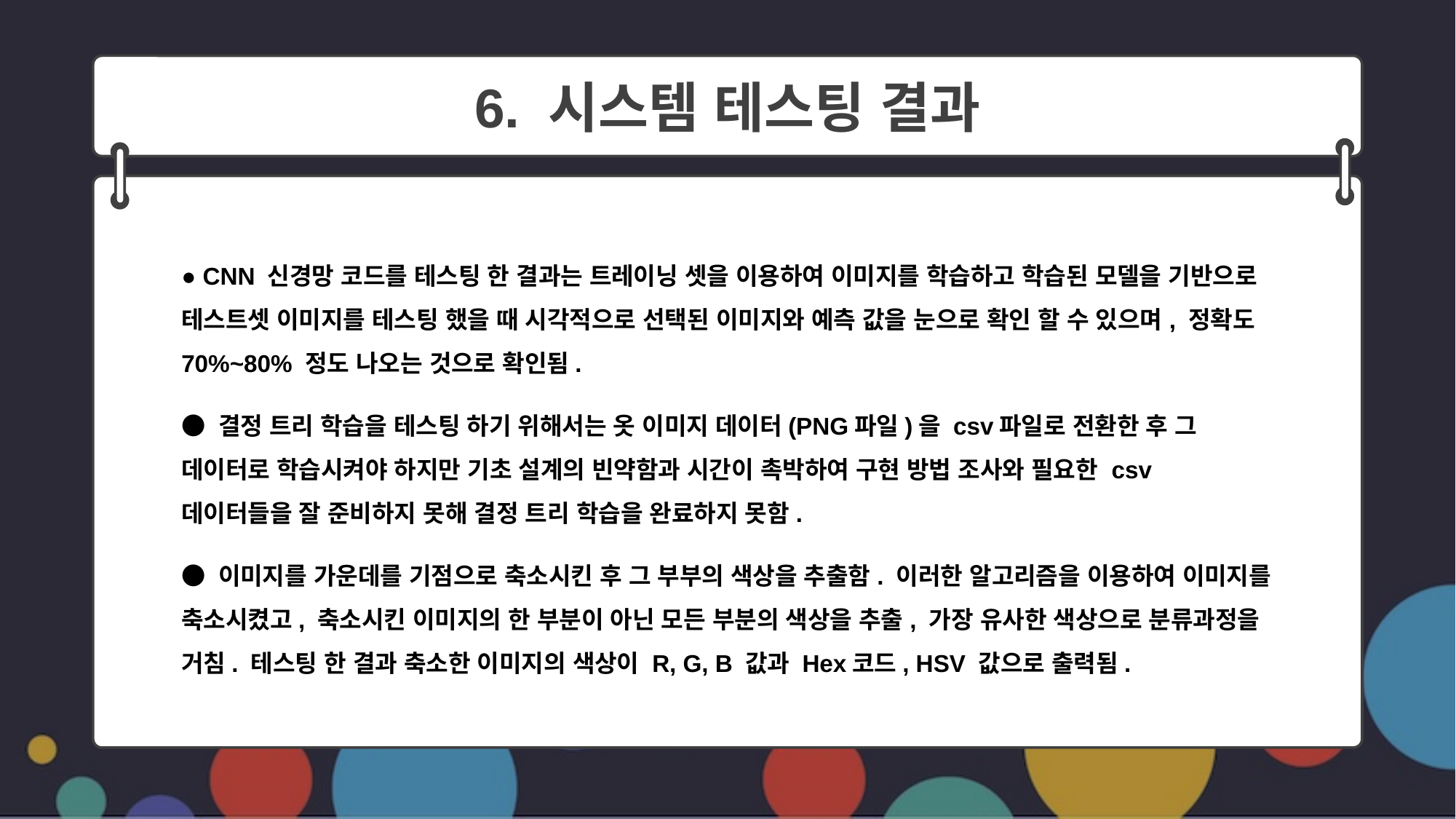

6. 시스템 테스팅 결과

● CNN 신경망 코드를 테스팅 한 결과는 트레이닝 셋을 이용하여 이미지를 학습하고 학습된 모델을 기반으로 테스트셋 이미지를 테스팅 했을 때 시각적으로 선택된 이미지와 예측 값을 눈으로 확인 할 수 있으며, 정확도 70%~80% 정도 나오는 것으로 확인됨.

● 결정 트리 학습을 테스팅 하기 위해서는 옷 이미지 데이터(PNG파일)을 csv파일로 전환한 후 그 데이터로 학습시켜야 하지만 기초 설계의 빈약함과 시간이 촉박하여 구현 방법 조사와 필요한 csv 데이터들을 잘 준비하지 못해 결정 트리 학습을 완료하지 못함.

● 이미지를 가운데를 기점으로 축소시킨 후 그 부부의 색상을 추출함. 이러한 알고리즘을 이용하여 이미지를 축소시켰고, 축소시킨 이미지의 한 부분이 아닌 모든 부분의 색상을 추출, 가장 유사한 색상으로 분류과정을 거침. 테스팅 한 결과 축소한 이미지의 색상이 R, G, B 값과 Hex코드, HSV 값으로 출력됨.